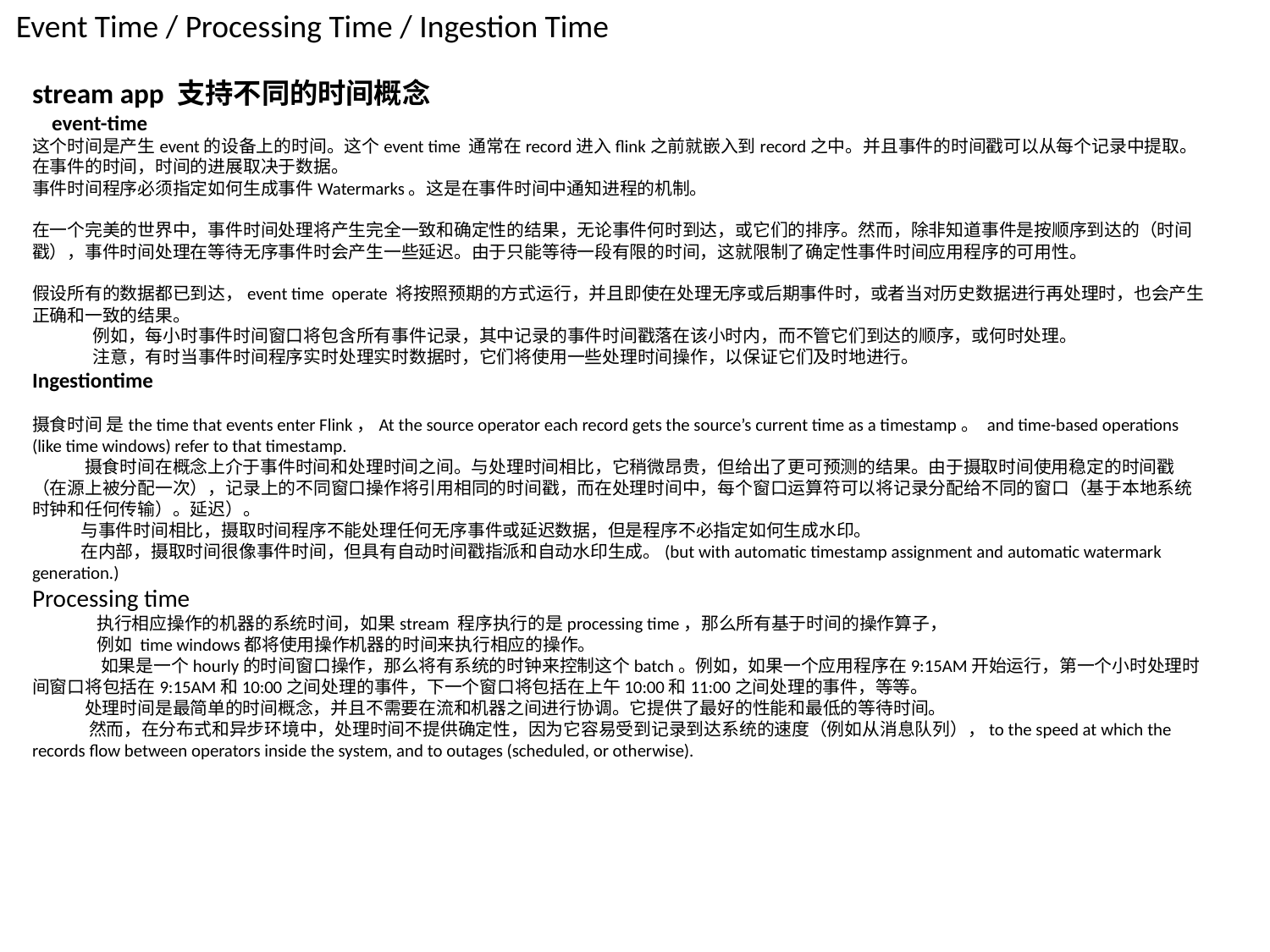

Event Time / Processing Time / Ingestion Time
stream app 支持不同的时间概念
    event-time
这个时间是产生event的设备上的时间。这个event time 通常在record进入flink之前就嵌入到record之中。并且事件的时间戳可以从每个记录中提取。在事件的时间，时间的进展取决于数据。
事件时间程序必须指定如何生成事件Watermarks。这是在事件时间中通知进程的机制。

在一个完美的世界中，事件时间处理将产生完全一致和确定性的结果，无论事件何时到达，或它们的排序。然而，除非知道事件是按顺序到达的（时间戳），事件时间处理在等待无序事件时会产生一些延迟。由于只能等待一段有限的时间，这就限制了确定性事件时间应用程序的可用性。

假设所有的数据都已到达，event time  operate 将按照预期的方式运行，并且即使在处理无序或后期事件时，或者当对历史数据进行再处理时，也会产生正确和一致的结果。
              例如，每小时事件时间窗口将包含所有事件记录，其中记录的事件时间戳落在该小时内，而不管它们到达的顺序，或何时处理。
              注意，有时当事件时间程序实时处理实时数据时，它们将使用一些处理时间操作，以保证它们及时地进行。
Ingestiontime

摄食时间 是the time that events enter Flink，At the source operator each record gets the source’s current time as a timestamp。 and time-based operations (like time windows) refer to that timestamp.
            摄食时间在概念上介于事件时间和处理时间之间。与处理时间相比，它稍微昂贵，但给出了更可预测的结果。由于摄取时间使用稳定的时间戳（在源上被分配一次），记录上的不同窗口操作将引用相同的时间戳，而在处理时间中，每个窗口运算符可以将记录分配给不同的窗口（基于本地系统时钟和任何传输）。延迟）。
           与事件时间相比，摄取时间程序不能处理任何无序事件或延迟数据，但是程序不必指定如何生成水印。
           在内部，摄取时间很像事件时间，但具有自动时间戳指派和自动水印生成。(but with automatic timestamp assignment and automatic watermark generation.)
Processing time
               执行相应操作的机器的系统时间，如果stream 程序执行的是processing time，那么所有基于时间的操作算子，
               例如 time windows都将使用操作机器的时间来执行相应的操作。
                如果是一个hourly的时间窗口操作，那么将有系统的时钟来控制这个batch。例如，如果一个应用程序在9:15AM开始运行，第一个小时处理时间窗口将包括在9:15AM和10:00之间处理的事件，下一个窗口将包括在上午10:00和11:00之间处理的事件，等等。
            处理时间是最简单的时间概念，并且不需要在流和机器之间进行协调。它提供了最好的性能和最低的等待时间。
             然而，在分布式和异步环境中，处理时间不提供确定性，因为它容易受到记录到达系统的速度（例如从消息队列），to the speed at which the records flow between operators inside the system, and to outages (scheduled, or otherwise).